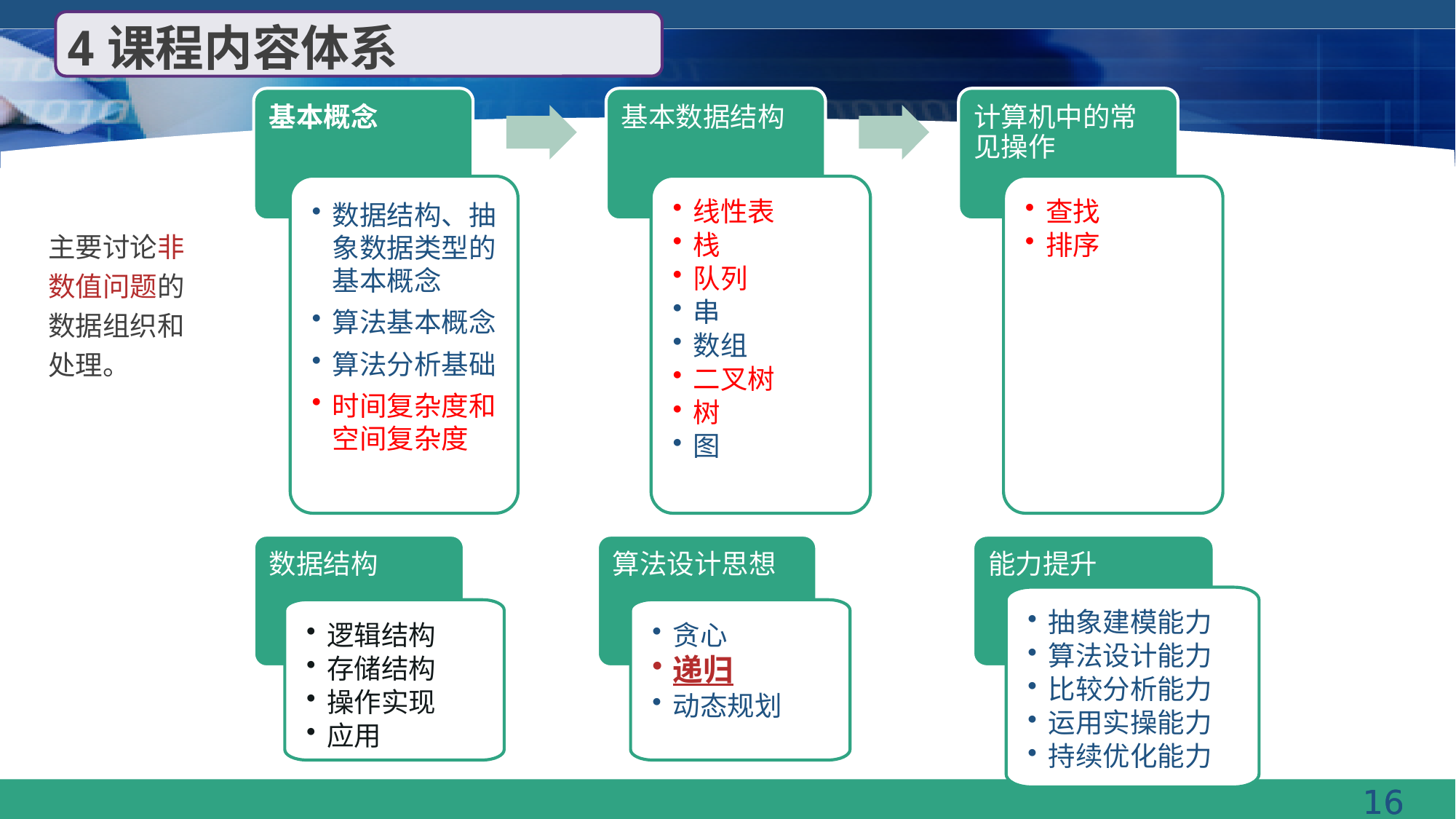

4课程内容体系
基本概念
基本数据结构
计算机中的常见操作

数据结构、抽象数据类型的基本概念
算法基本概念
算法分析基础
时间复杂度和空间复杂度

线性表
栈
队列
串
数组
二叉树
树
图
查找
排序
主要讨论非数值问题的数据组织和处理。
数据结构
算法设计思想
能力提升
抽象建模能力
算法设计能力
比较分析能力
运用实操能力
持续优化能力
逻辑结构
存储结构
操作实现
应用
贪心
递归
动态规划